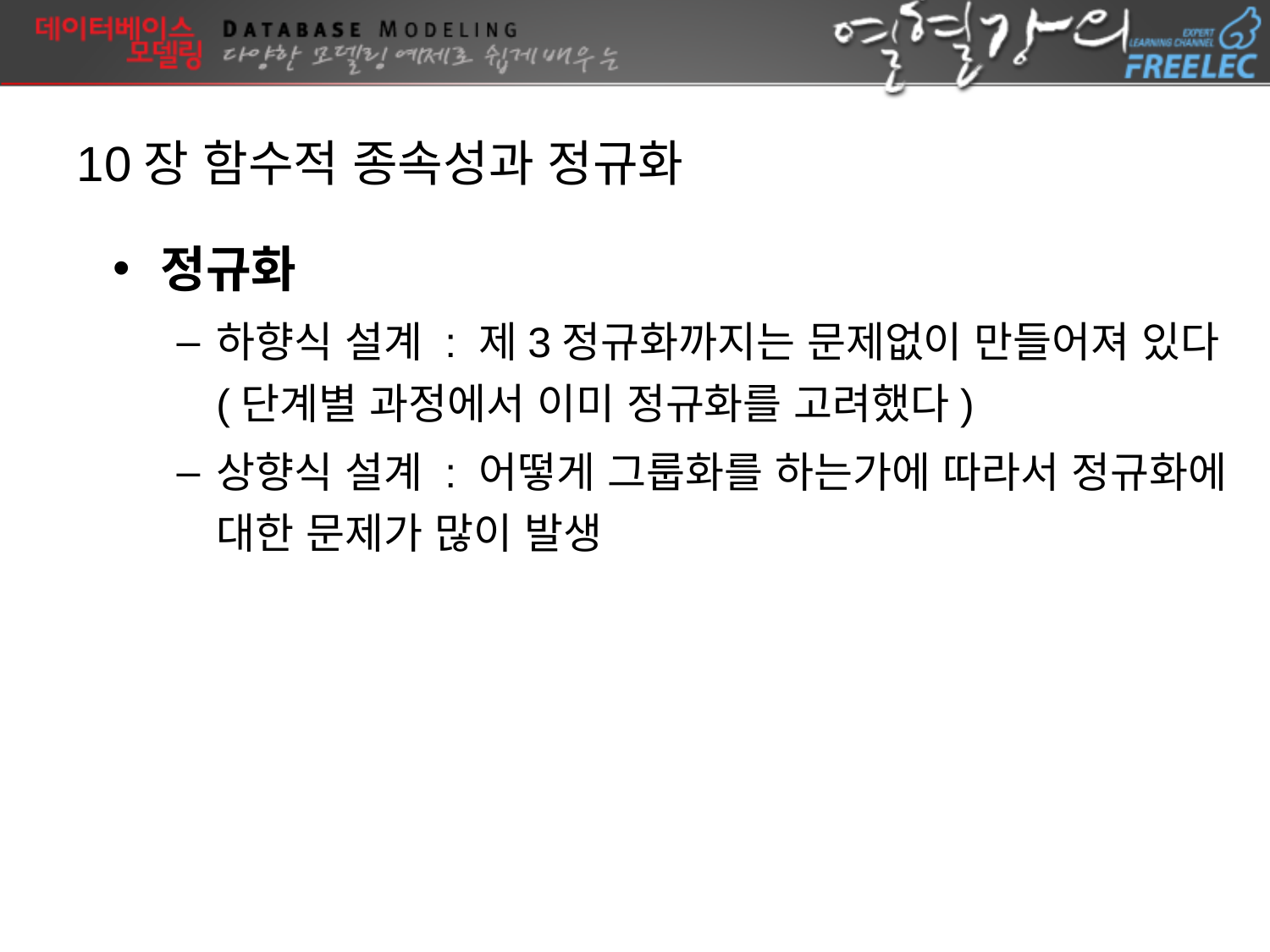

10장 함수적 종속성과 정규화
정규화
하향식 설계 : 제3정규화까지는 문제없이 만들어져 있다(단계별 과정에서 이미 정규화를 고려했다)
상향식 설계 : 어떻게 그룹화를 하는가에 따라서 정규화에 대한 문제가 많이 발생